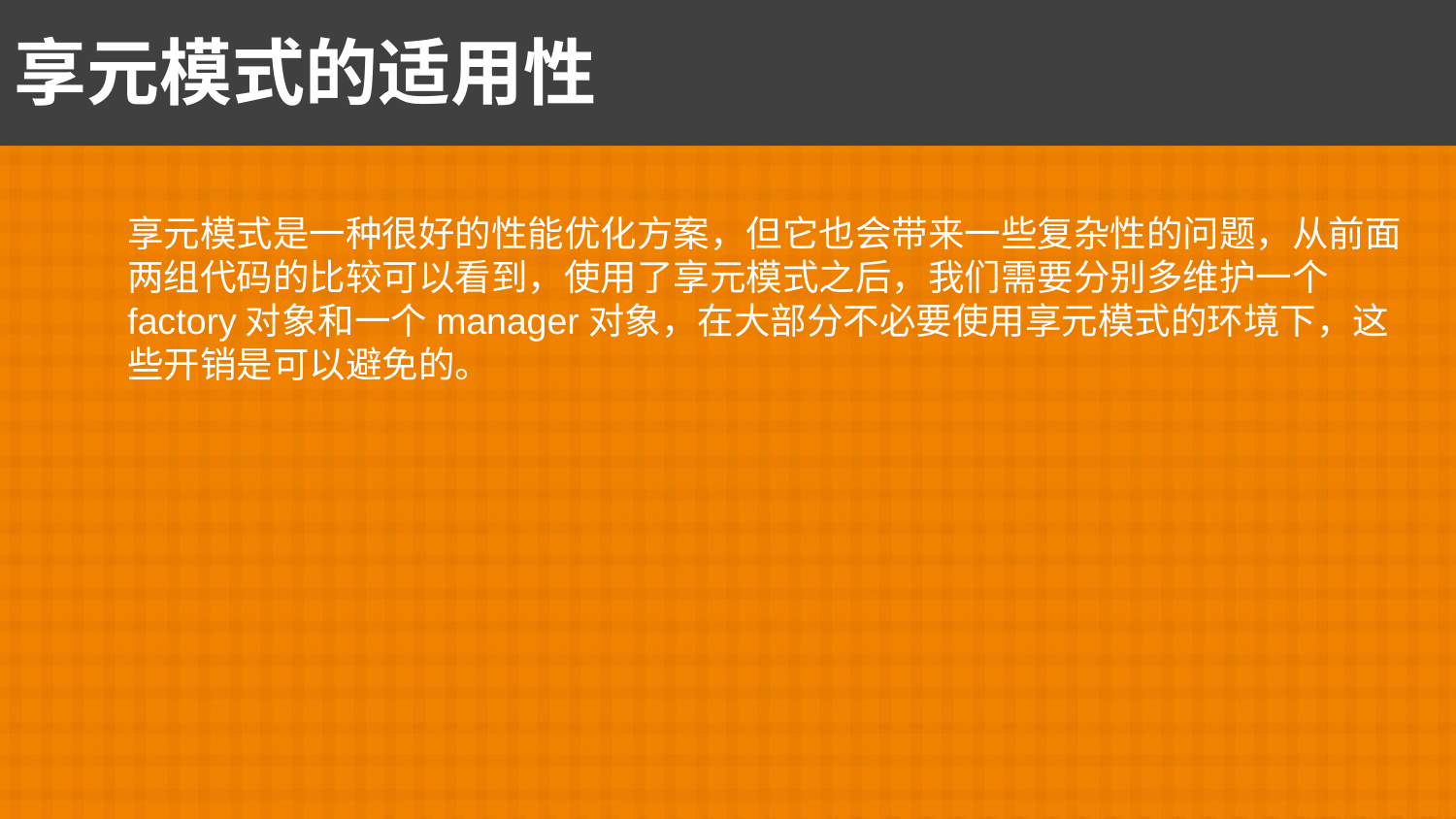

# 享元模式的适用性
享元模式是一种很好的性能优化方案，但它也会带来一些复杂性的问题，从前面两组代码的比较可以看到，使用了享元模式之后，我们需要分别多维护一个factory对象和一个manager对象，在大部分不必要使用享元模式的环境下，这些开销是可以避免的。